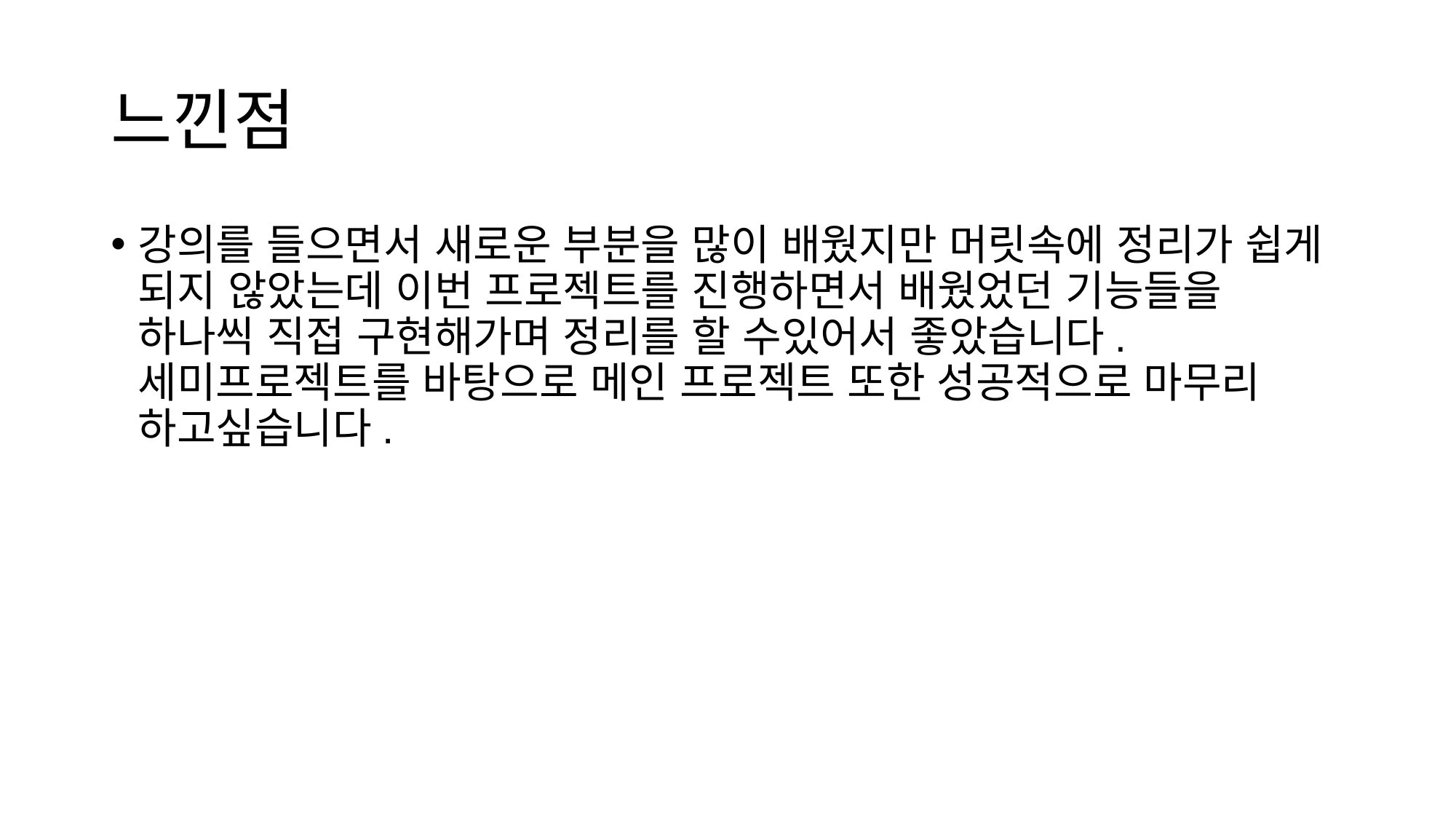

# 느낀점
강의를 들으면서 새로운 부분을 많이 배웠지만 머릿속에 정리가 쉽게 되지 않았는데 이번 프로젝트를 진행하면서 배웠었던 기능들을 하나씩 직접 구현해가며 정리를 할 수있어서 좋았습니다. 세미프로젝트를 바탕으로 메인 프로젝트 또한 성공적으로 마무리 하고싶습니다.